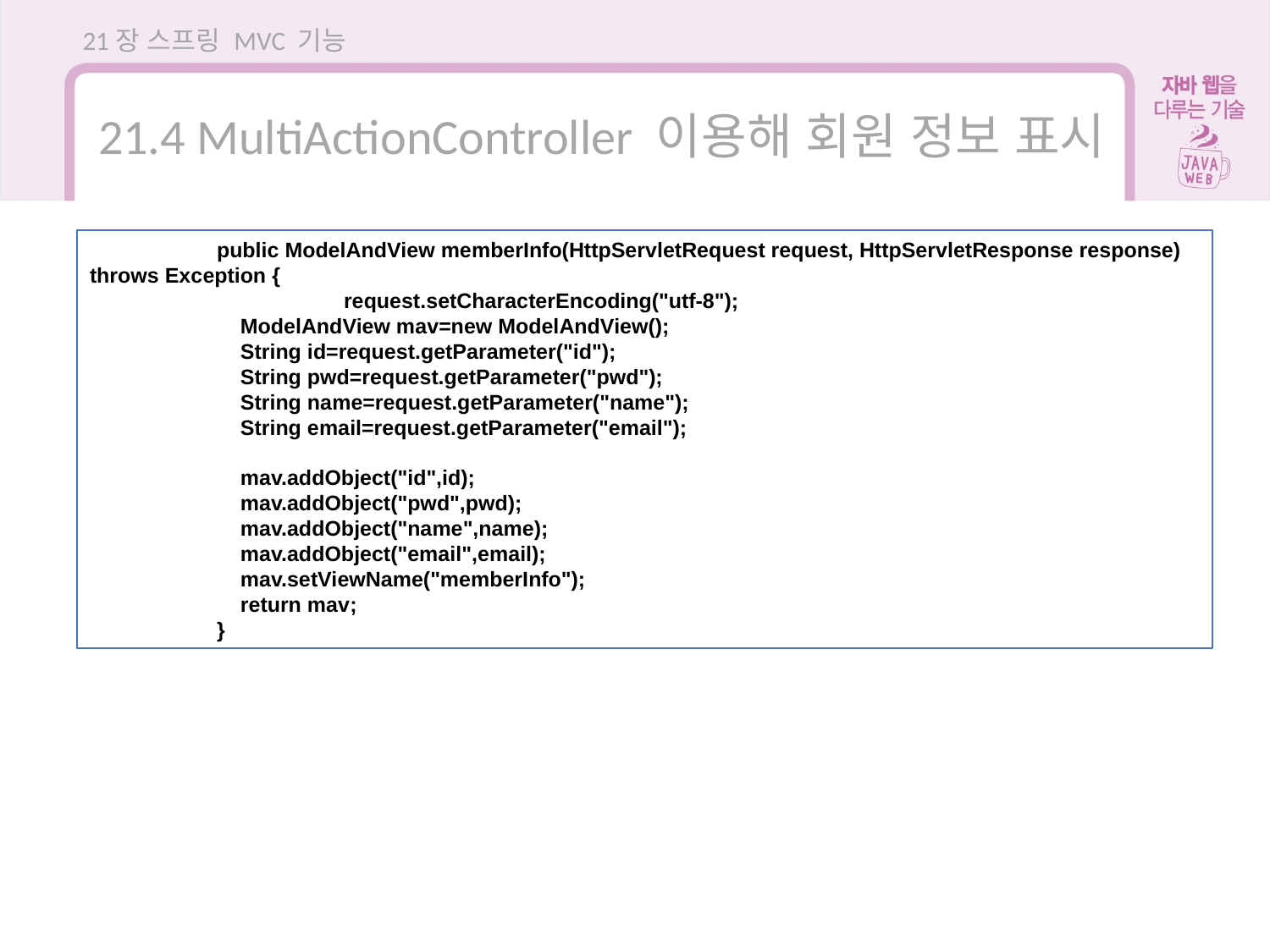

21장 스프링 MVC 기능
21.4 MultiActionController 이용해 회원 정보 표시
	public ModelAndView memberInfo(HttpServletRequest request, HttpServletResponse response) throws Exception {
		request.setCharacterEncoding("utf-8");
	    ModelAndView mav=new ModelAndView();
	    String id=request.getParameter("id");
	    String pwd=request.getParameter("pwd");
	    String name=request.getParameter("name");
	    String email=request.getParameter("email");

	    mav.addObject("id",id);
	    mav.addObject("pwd",pwd);
	    mav.addObject("name",name);
	    mav.addObject("email",email);
	    mav.setViewName("memberInfo");
	    return mav;
	}